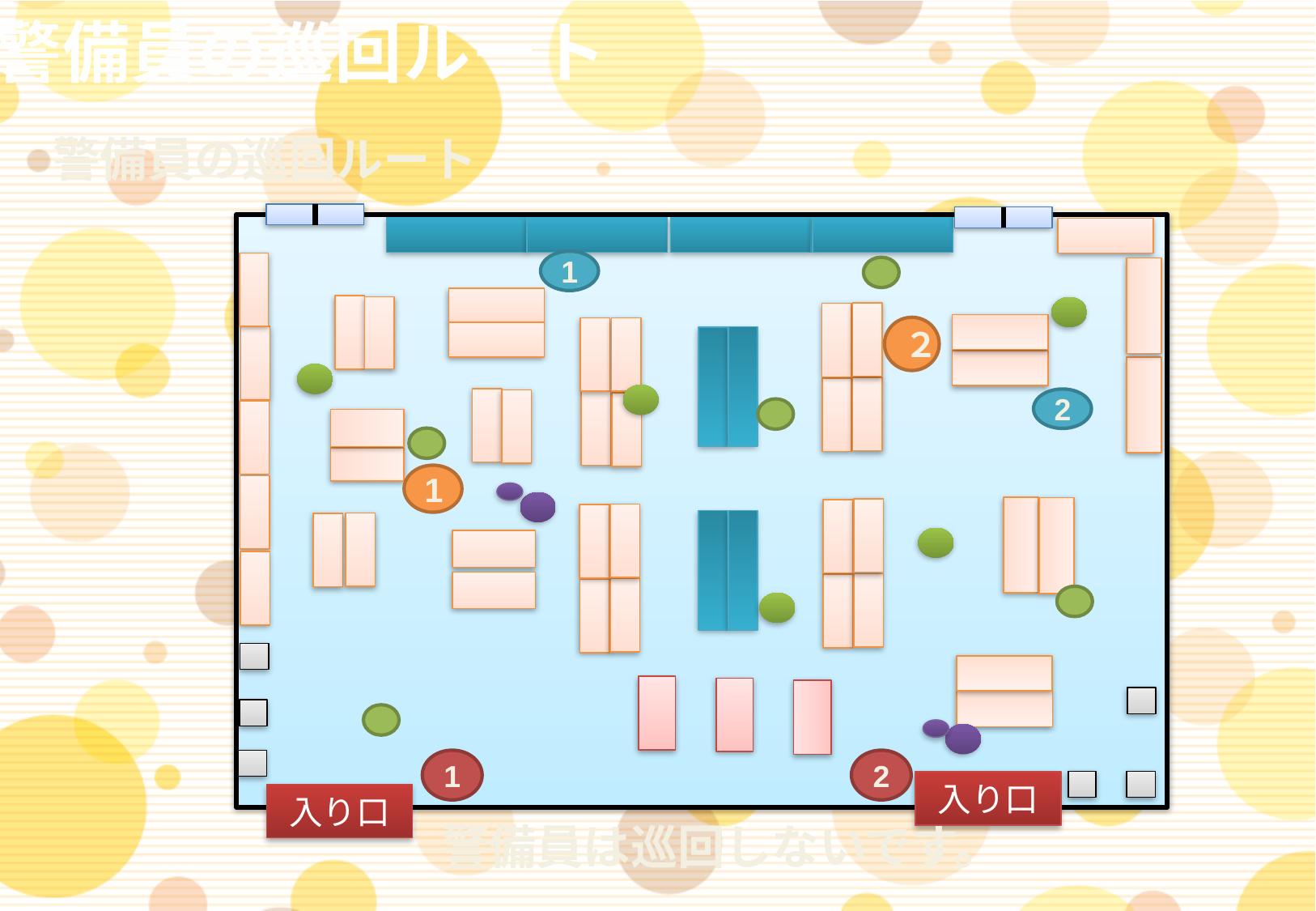

警備員の巡回ルート
警備員の巡回ルート

入り口
入り口

1

２

2

1

1
2
警備員は巡回しないです。